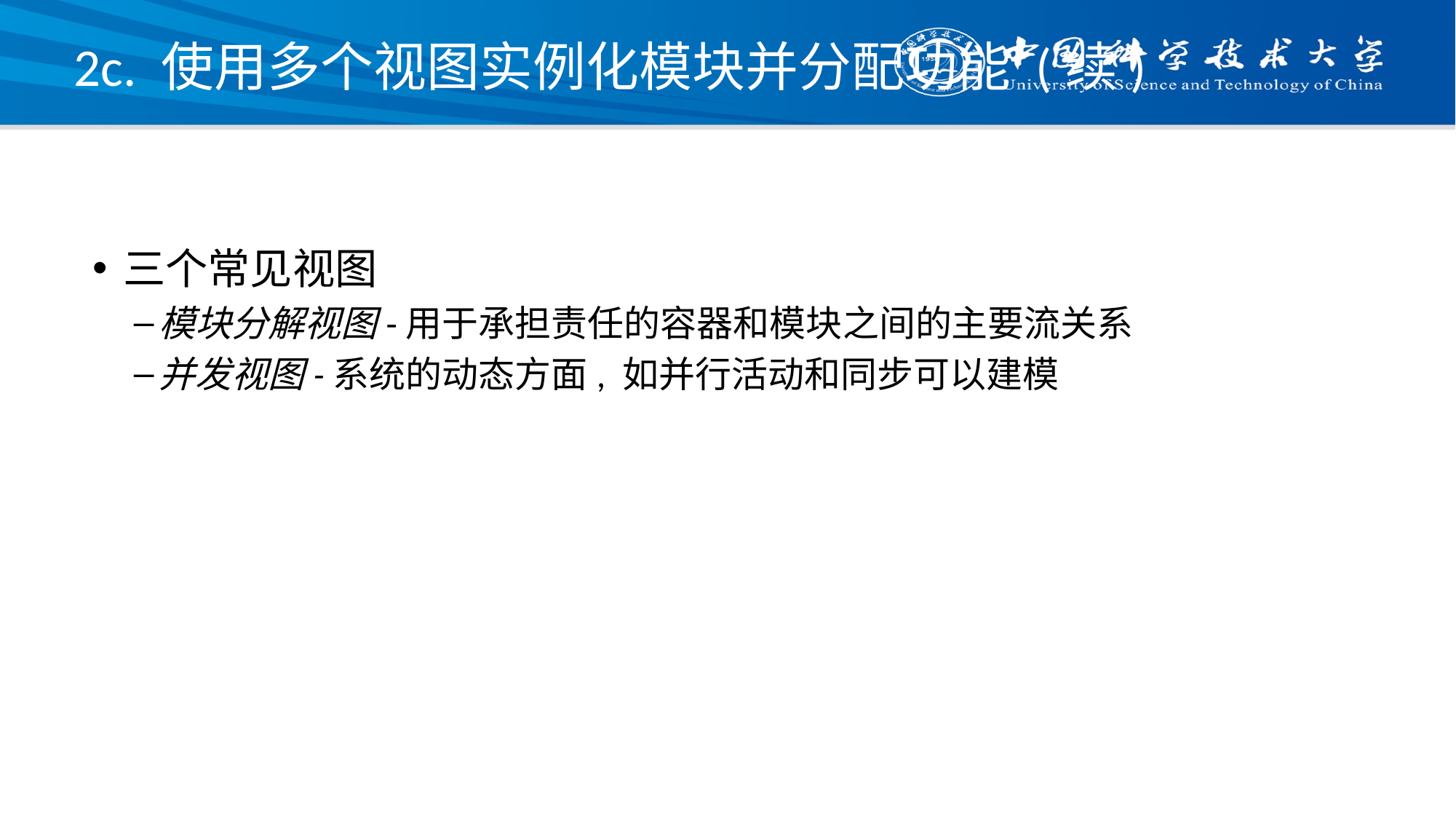

# 2c. 使用多个视图实例化模块并分配功能 (续)
三个常见视图
模块分解视图-用于承担责任的容器和模块之间的主要流关系
并发视图-系统的动态方面, 如并行活动和同步可以建模